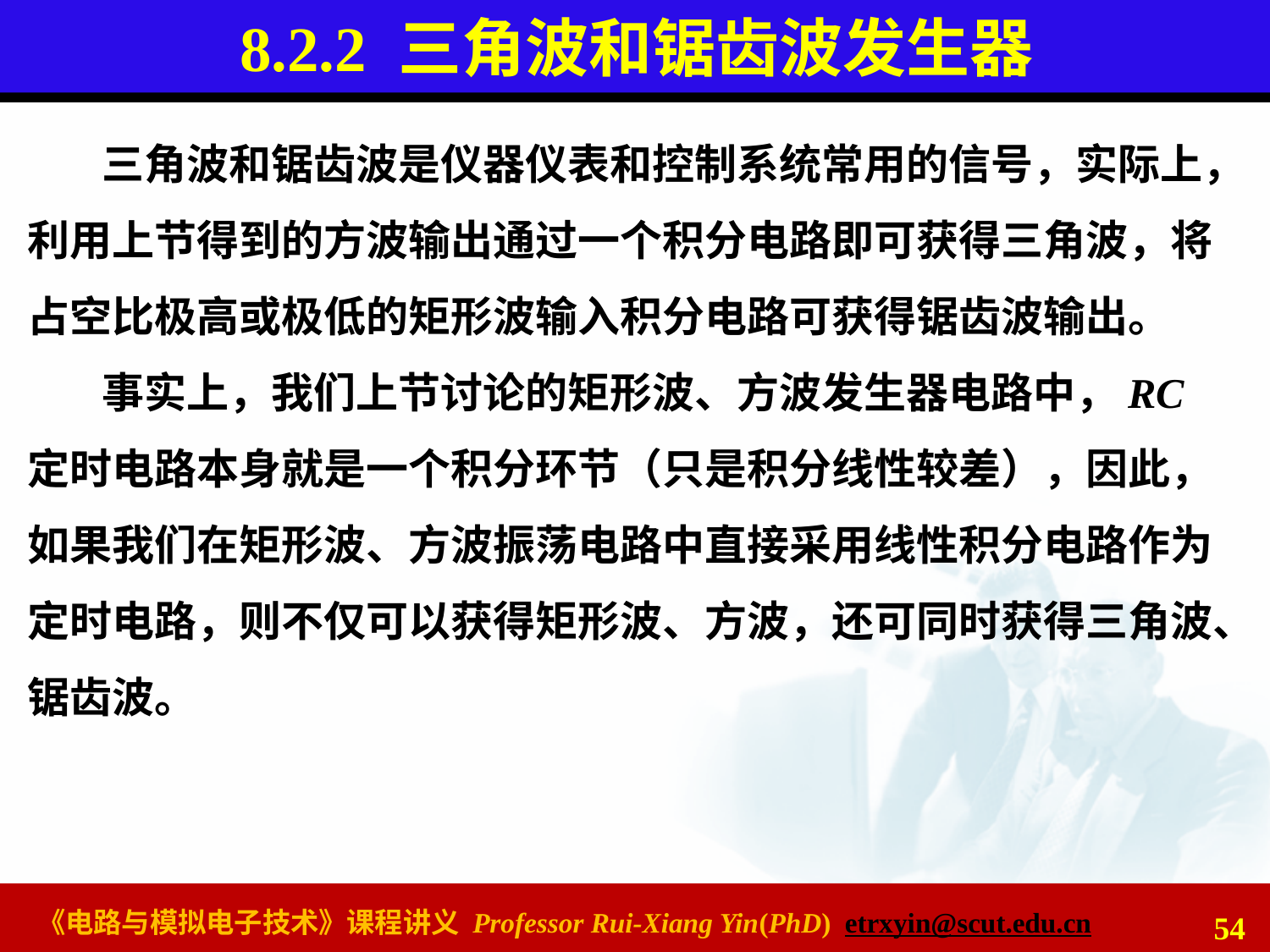

# 8.2.2 三角波和锯齿波发生器
三角波和锯齿波是仪器仪表和控制系统常用的信号，实际上，利用上节得到的方波输出通过一个积分电路即可获得三角波，将占空比极高或极低的矩形波输入积分电路可获得锯齿波输出。
事实上，我们上节讨论的矩形波、方波发生器电路中，RC 定时电路本身就是一个积分环节（只是积分线性较差），因此，如果我们在矩形波、方波振荡电路中直接采用线性积分电路作为定时电路，则不仅可以获得矩形波、方波，还可同时获得三角波、锯齿波。
54